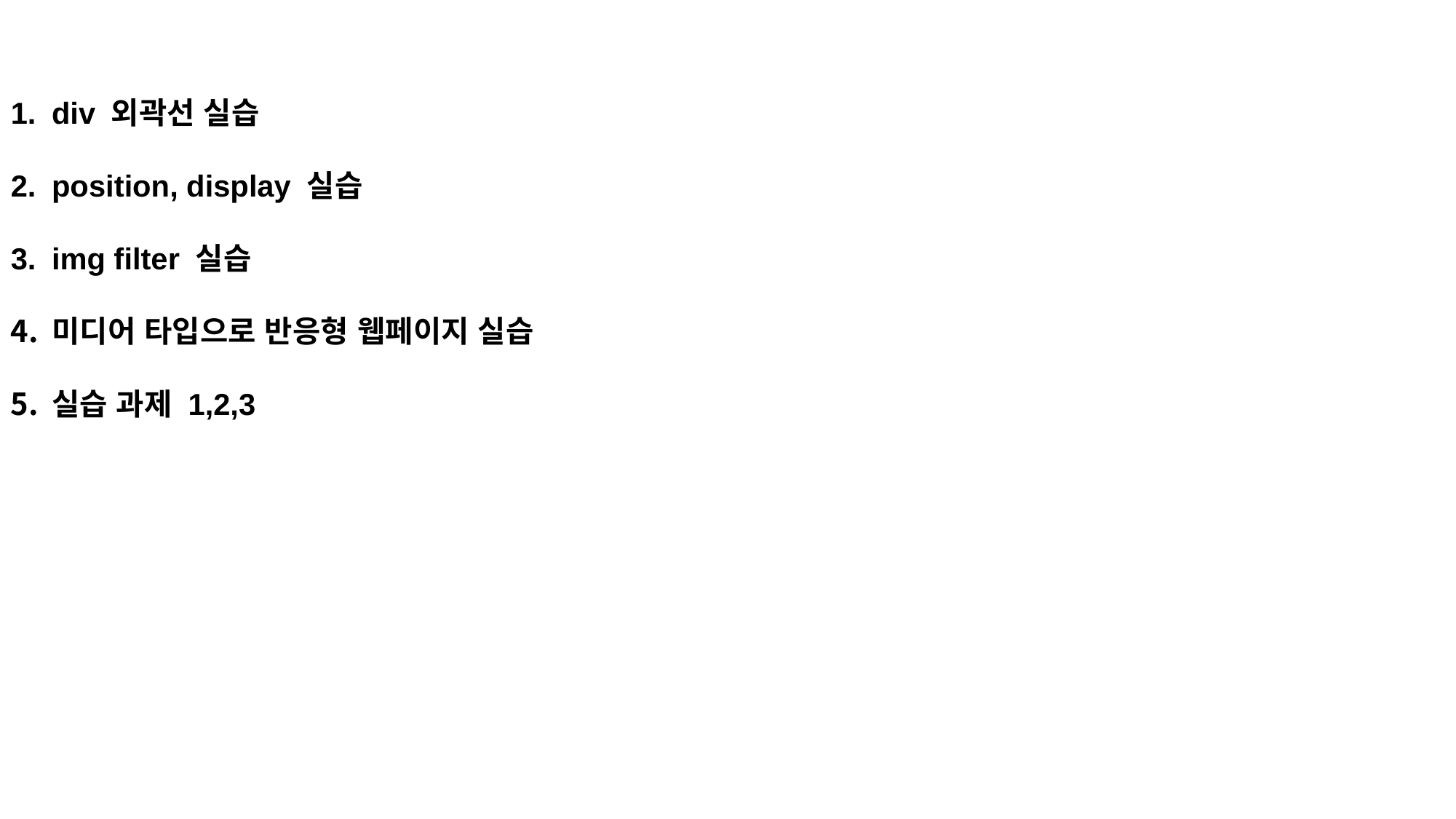

div 외곽선 실습
position, display 실습
img filter 실습
미디어 타입으로 반응형 웹페이지 실습
실습 과제 1,2,3